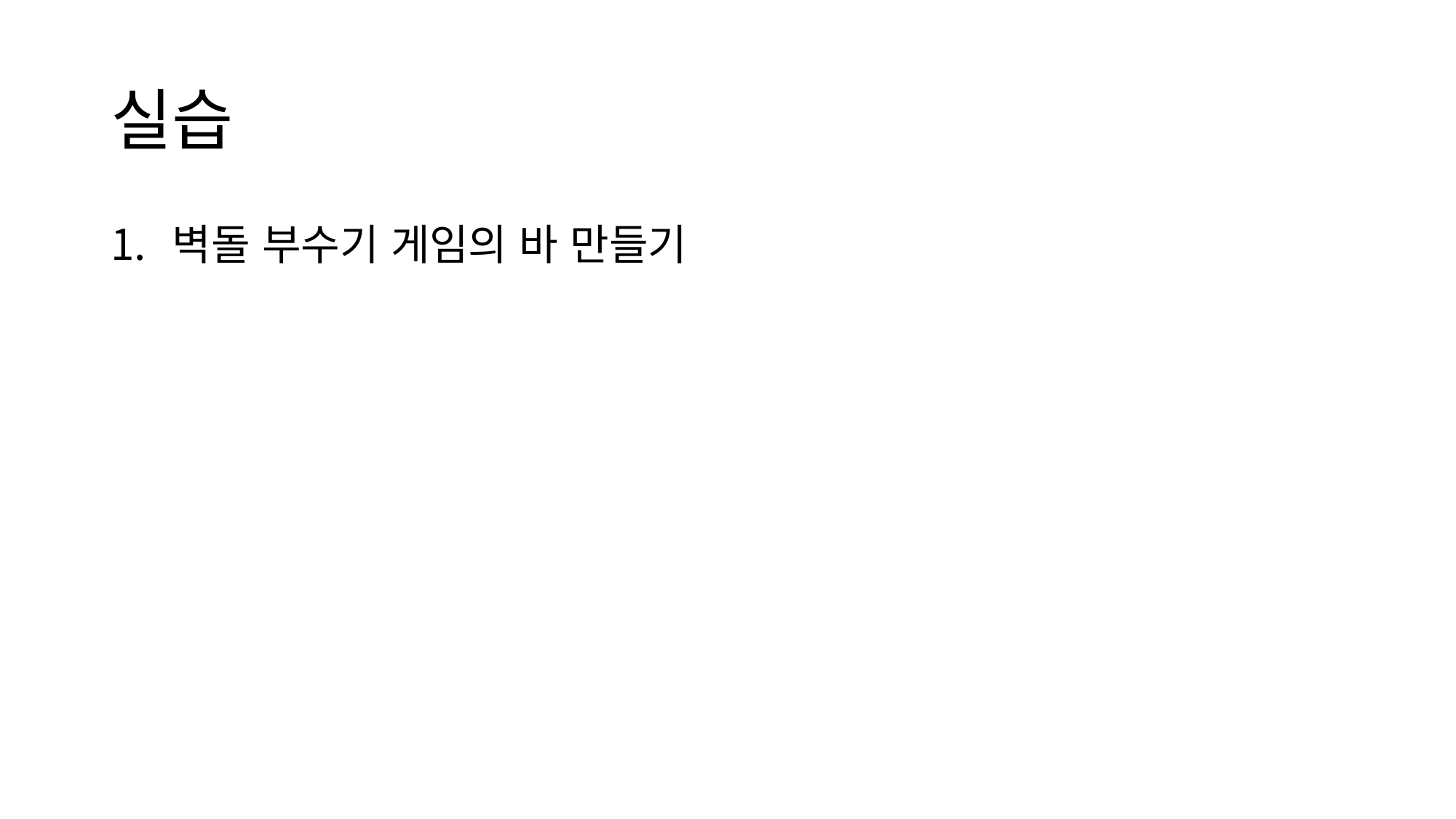

# 실습
벽돌 부수기 게임의 바 만들기